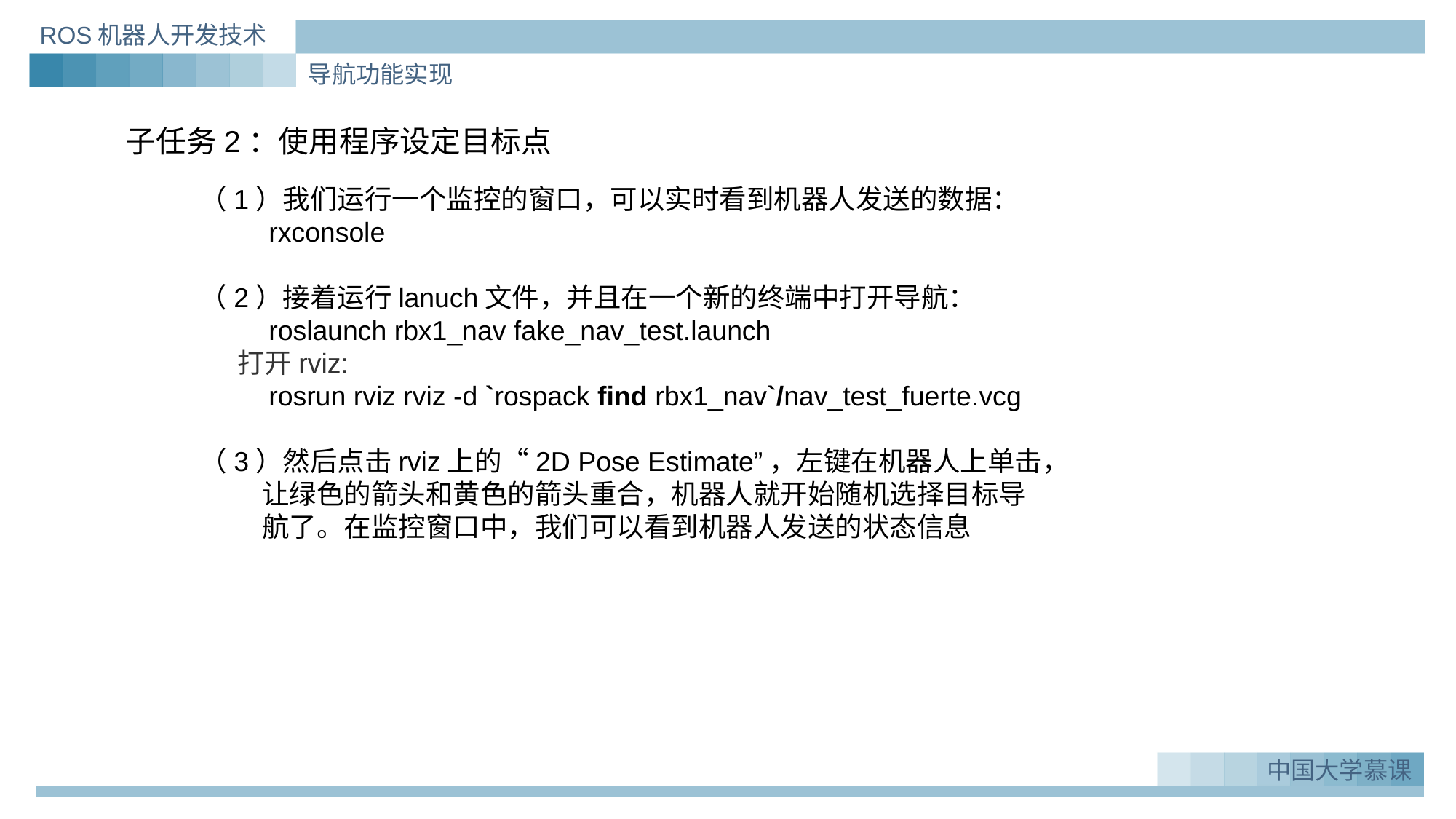

ROS机器人开发技术
导航功能实现
子任务2：使用程序设定目标点
（1）我们运行一个监控的窗口，可以实时看到机器人发送的数据：
         rxconsole

（2）接着运行lanuch文件，并且在一个新的终端中打开导航：
         roslaunch rbx1_nav fake_nav_test.launch
     打开rviz:
         rosrun rviz rviz -d `rospack find rbx1_nav`/nav_test_fuerte.vcg

（3）然后点击rviz上的“2D Pose Estimate”，左键在机器人上单击，
         让绿色的箭头和黄色的箭头重合，机器人就开始随机选择目标导
         航了。在监控窗口中，我们可以看到机器人发送的状态信息

中国大学慕课